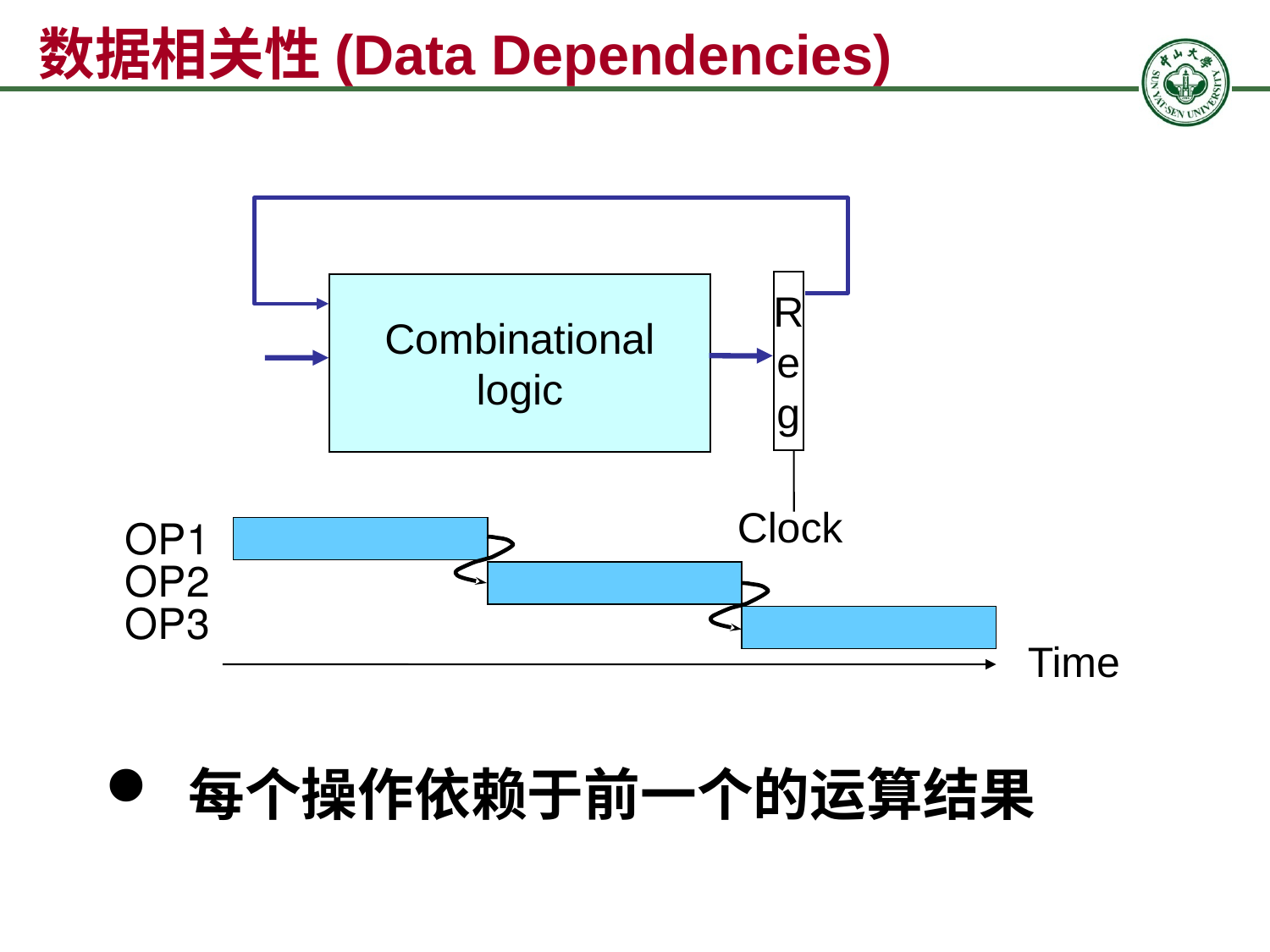

# 数据相关性(Data Dependencies)

R
e
g
Combinational
logic

Clock
OP1

OP2

OP3

Time

 每个操作依赖于前一个的运算结果